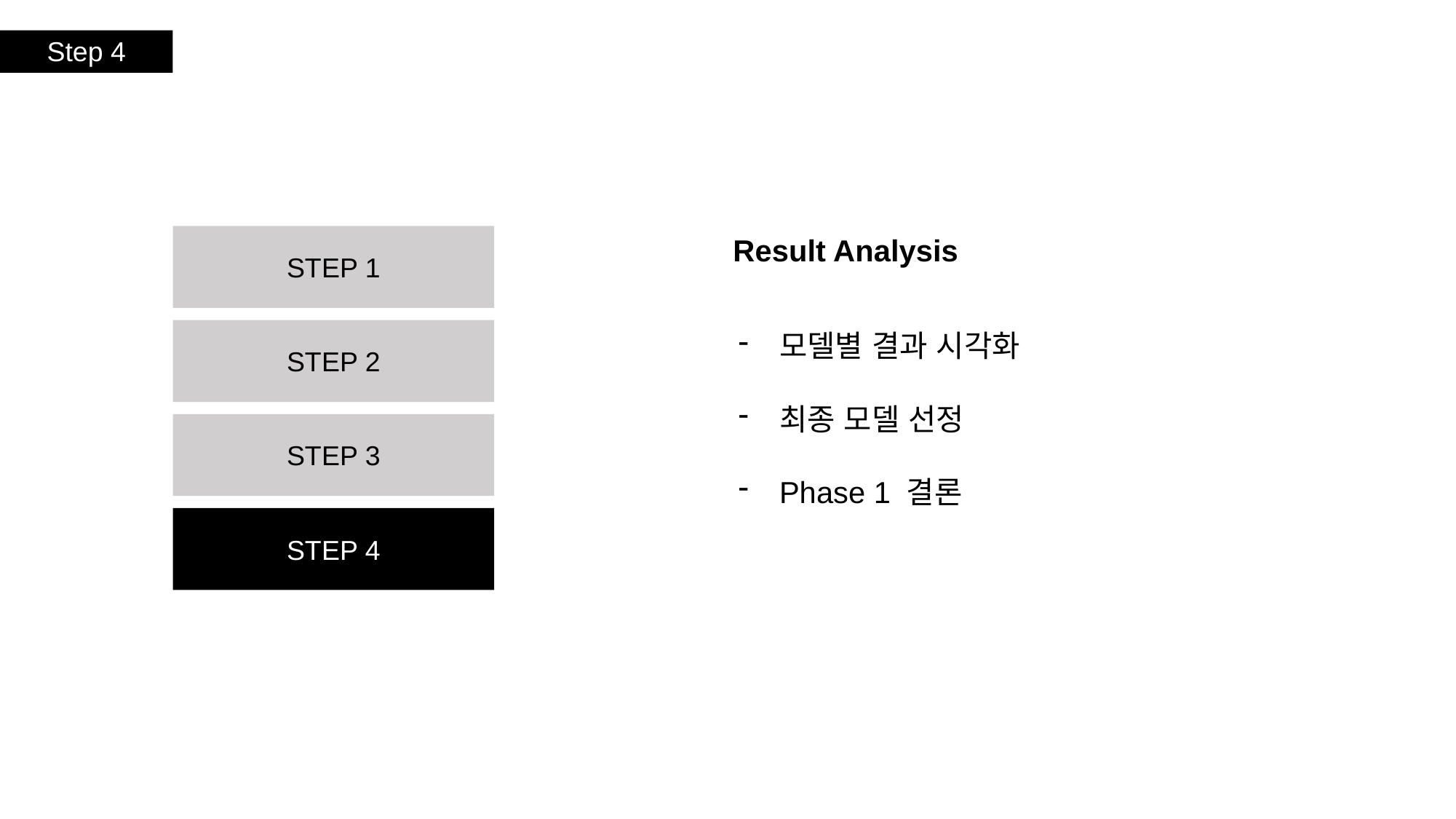

Step 4
STEP 1
Result Analysis
STEP 2
모델별 결과 시각화

최종 모델 선정

Phase 1 결론
STEP 3
STEP 4